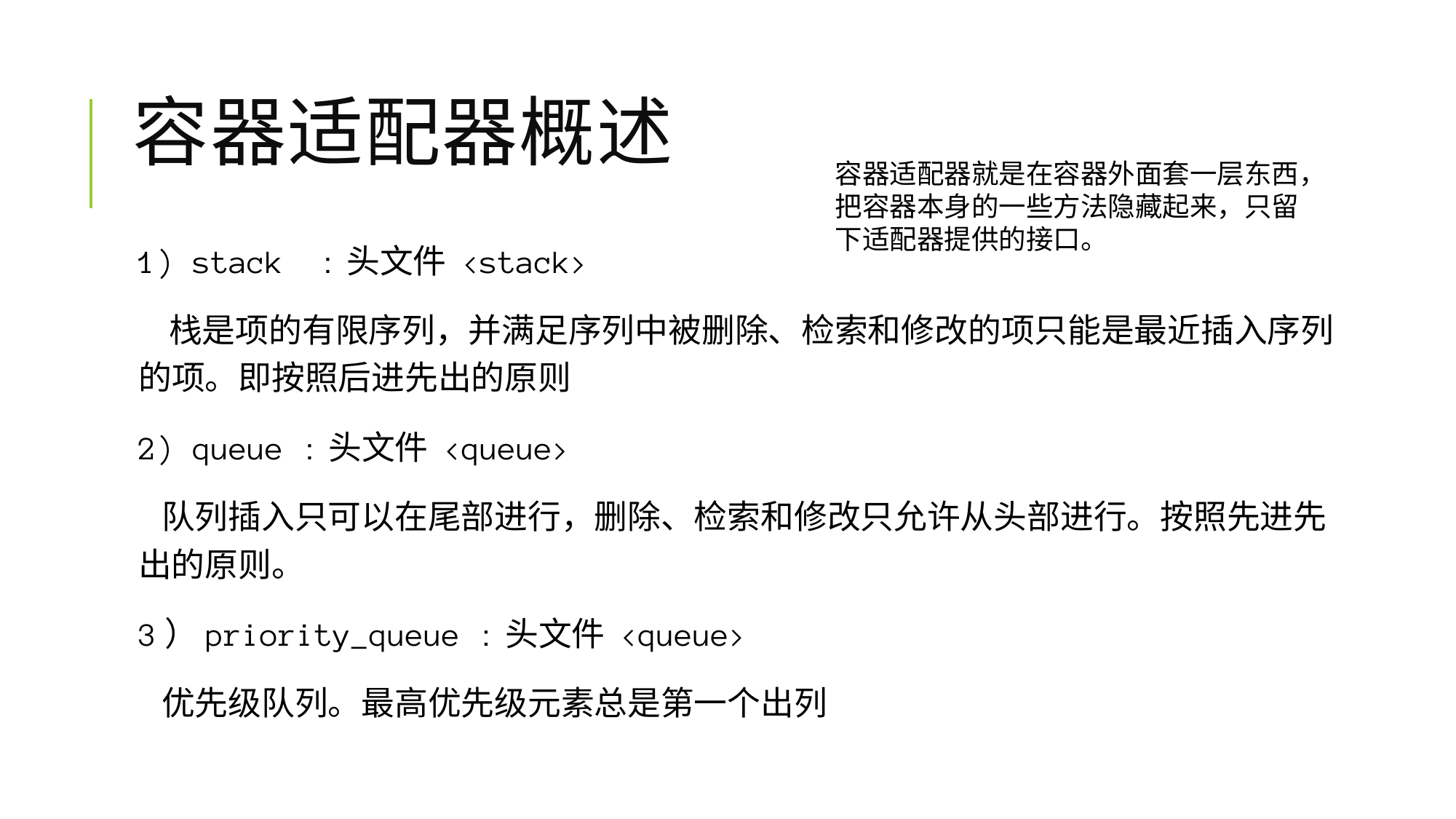

# 容器适配器概述
容器适配器就是在容器外面套一层东西，把容器本身的一些方法隐藏起来，只留下适配器提供的接口。
1) stack  :头文件 <stack>
   栈是项的有限序列，并满足序列中被删除、检索和修改的项只能是最近插入序列的项。即按照后进先出的原则
2) queue :头文件 <queue>
  队列插入只可以在尾部进行，删除、检索和修改只允许从头部进行。按照先进先出的原则。
3）priority_queue :头文件 <queue>
  优先级队列。最高优先级元素总是第一个出列